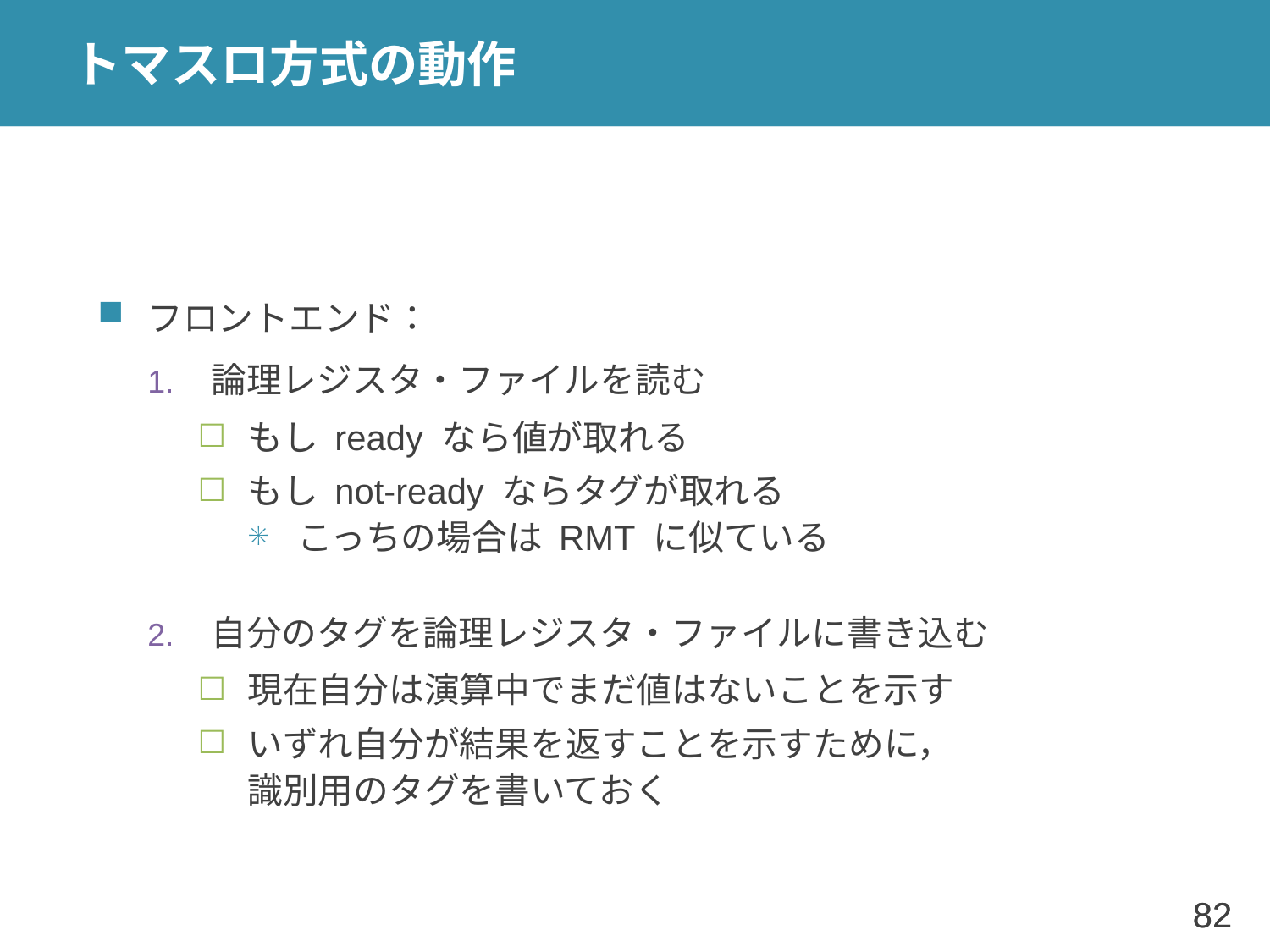

# トマスロ方式の動作
フロントエンド：
論理レジスタ・ファイルを読む
もし ready なら値が取れる
もし not-ready ならタグが取れる
こっちの場合は RMT に似ている
自分のタグを論理レジスタ・ファイルに書き込む
現在自分は演算中でまだ値はないことを示す
いずれ自分が結果を返すことを示すために，
識別用のタグを書いておく